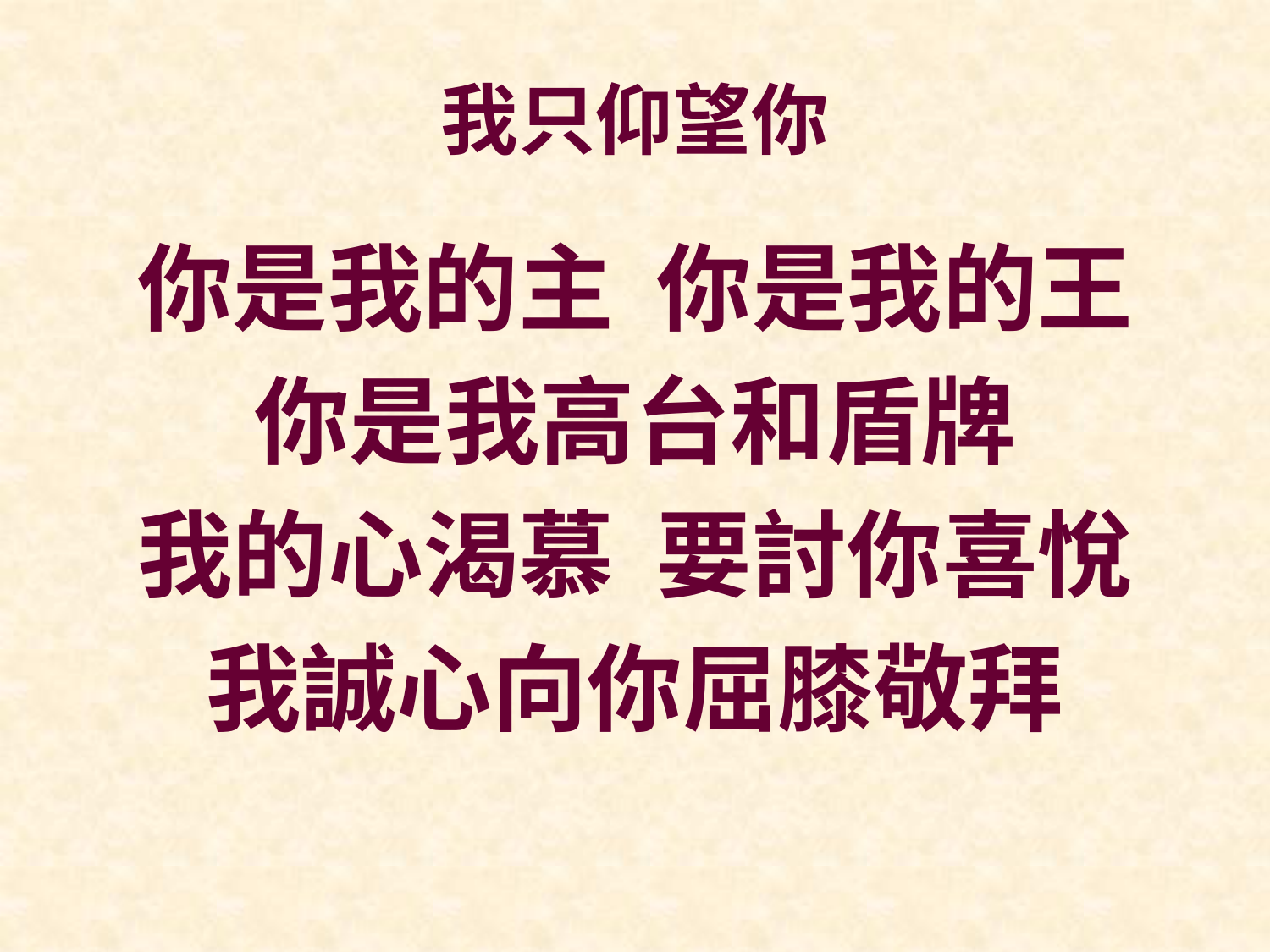

# 我只仰望你
你是我的主  你是我的王
你是我高台和盾牌
我的心渴慕  要討你喜悅
我誠心向你屈膝敬拜